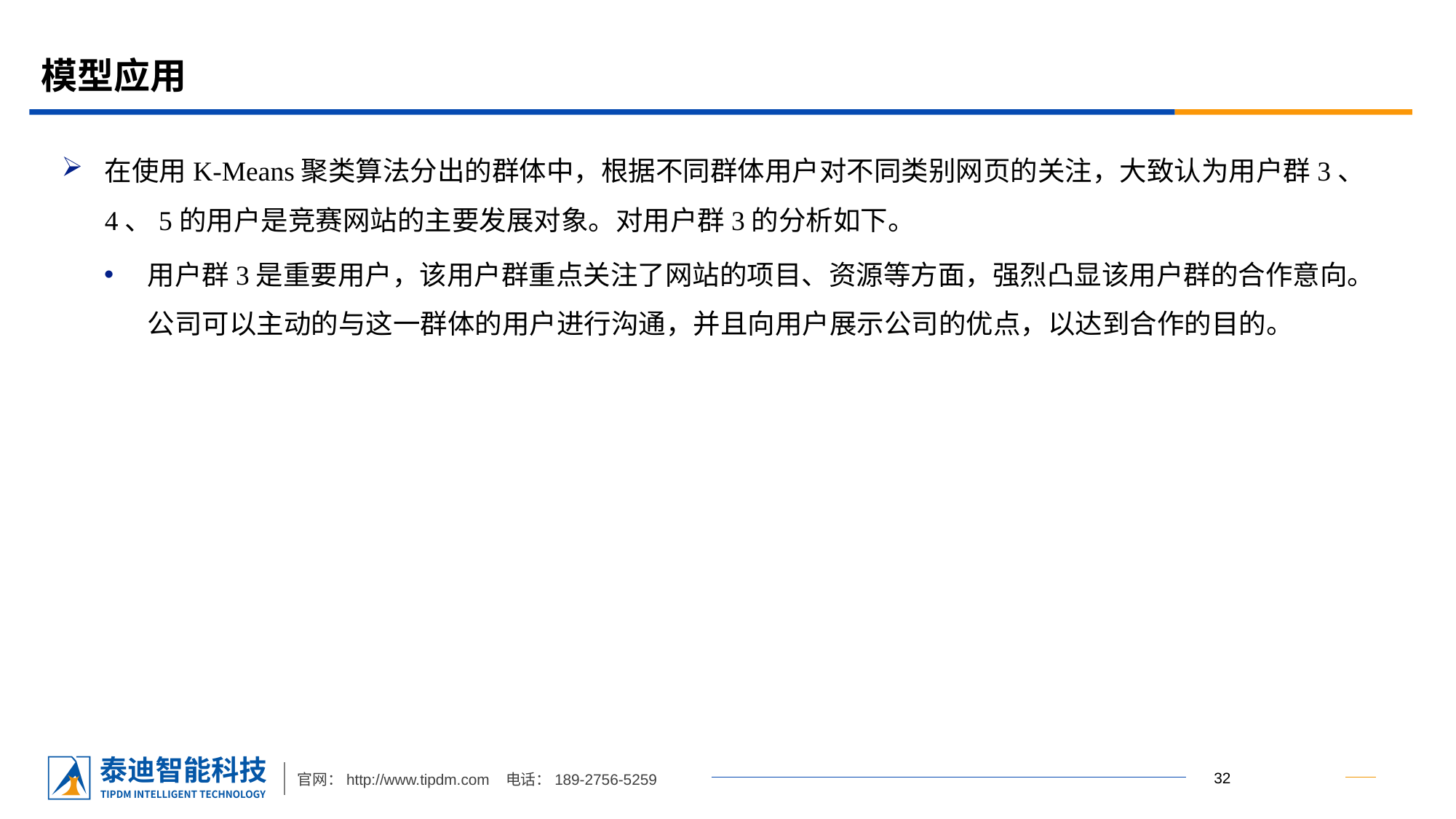

# 模型应用
在使用K-Means聚类算法分出的群体中，根据不同群体用户对不同类别网页的关注，大致认为用户群3、4、5的用户是竞赛网站的主要发展对象。对用户群3的分析如下。
用户群3是重要用户，该用户群重点关注了网站的项目、资源等方面，强烈凸显该用户群的合作意向。公司可以主动的与这一群体的用户进行沟通，并且向用户展示公司的优点，以达到合作的目的。